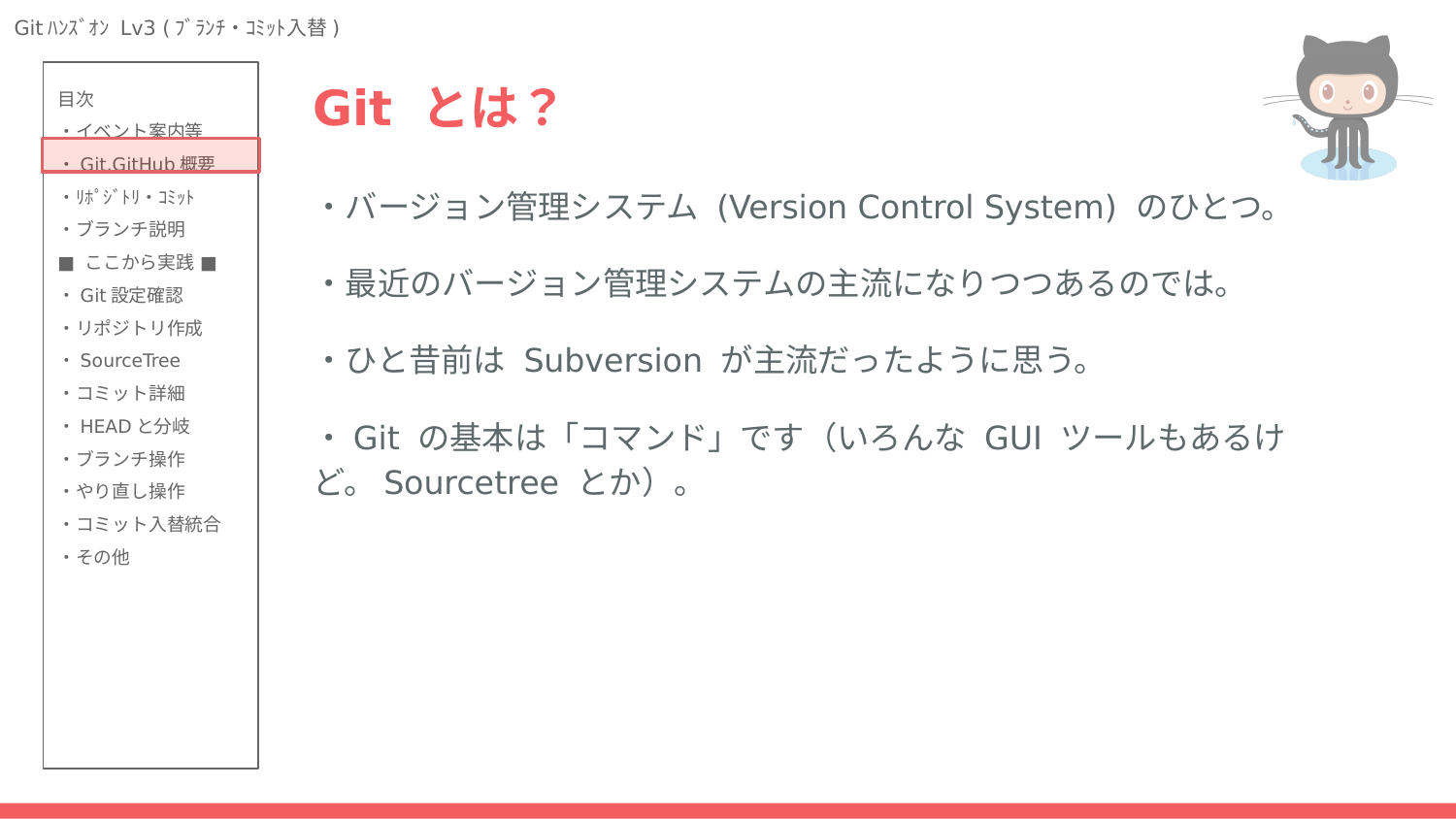

# Git とは？

・バージョン管理システム (Version Control System) のひとつ。
・最近のバージョン管理システムの主流になりつつあるのでは。
・ひと昔前は Subversion が主流だったように思う。
・Git の基本は「コマンド」です（いろんな GUI ツールもあるけど。Sourcetree とか）。